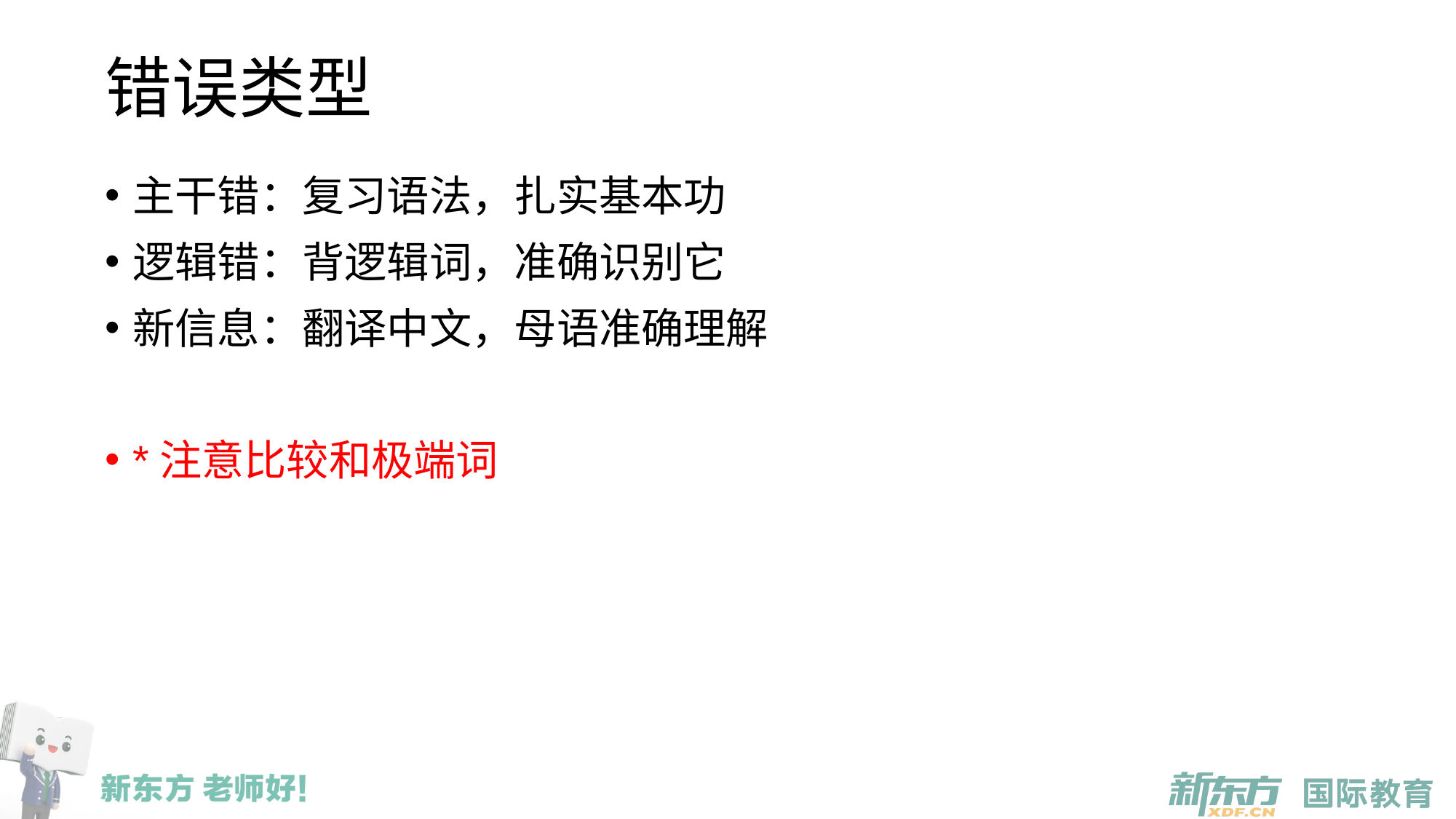

# 错误类型
主干错：复习语法，扎实基本功
逻辑错：背逻辑词，准确识别它
新信息：翻译中文，母语准确理解

*注意比较和极端词